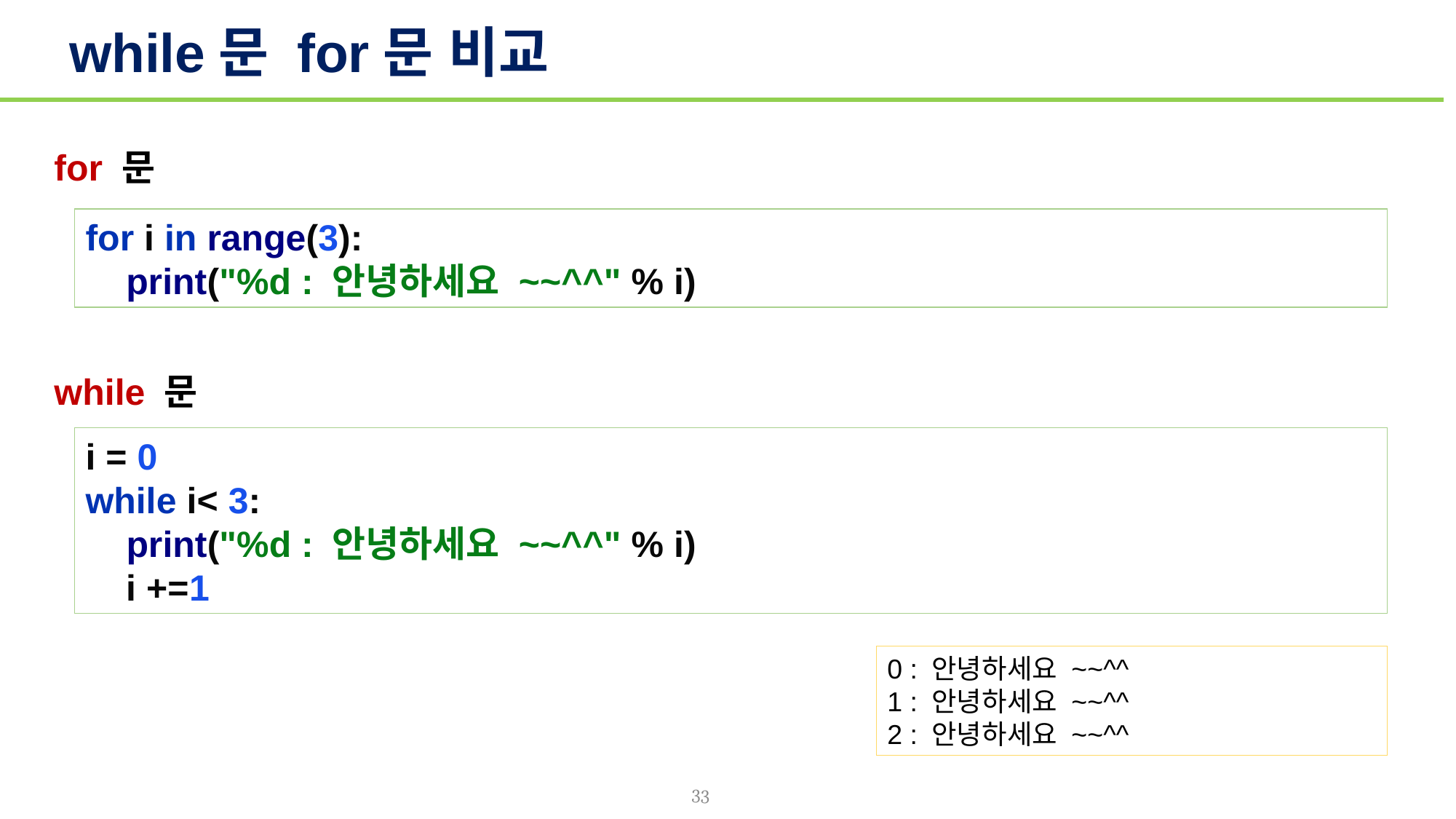

# while문 for문 비교
for 문

for i in range(3):
    print("%d : 안녕하세요 ~~^^" % i)
while 문

i = 0
while i< 3:
    print("%d : 안녕하세요 ~~^^" % i)
    i +=1
0 : 안녕하세요 ~~^^
1 : 안녕하세요 ~~^^
2 : 안녕하세요 ~~^^
33